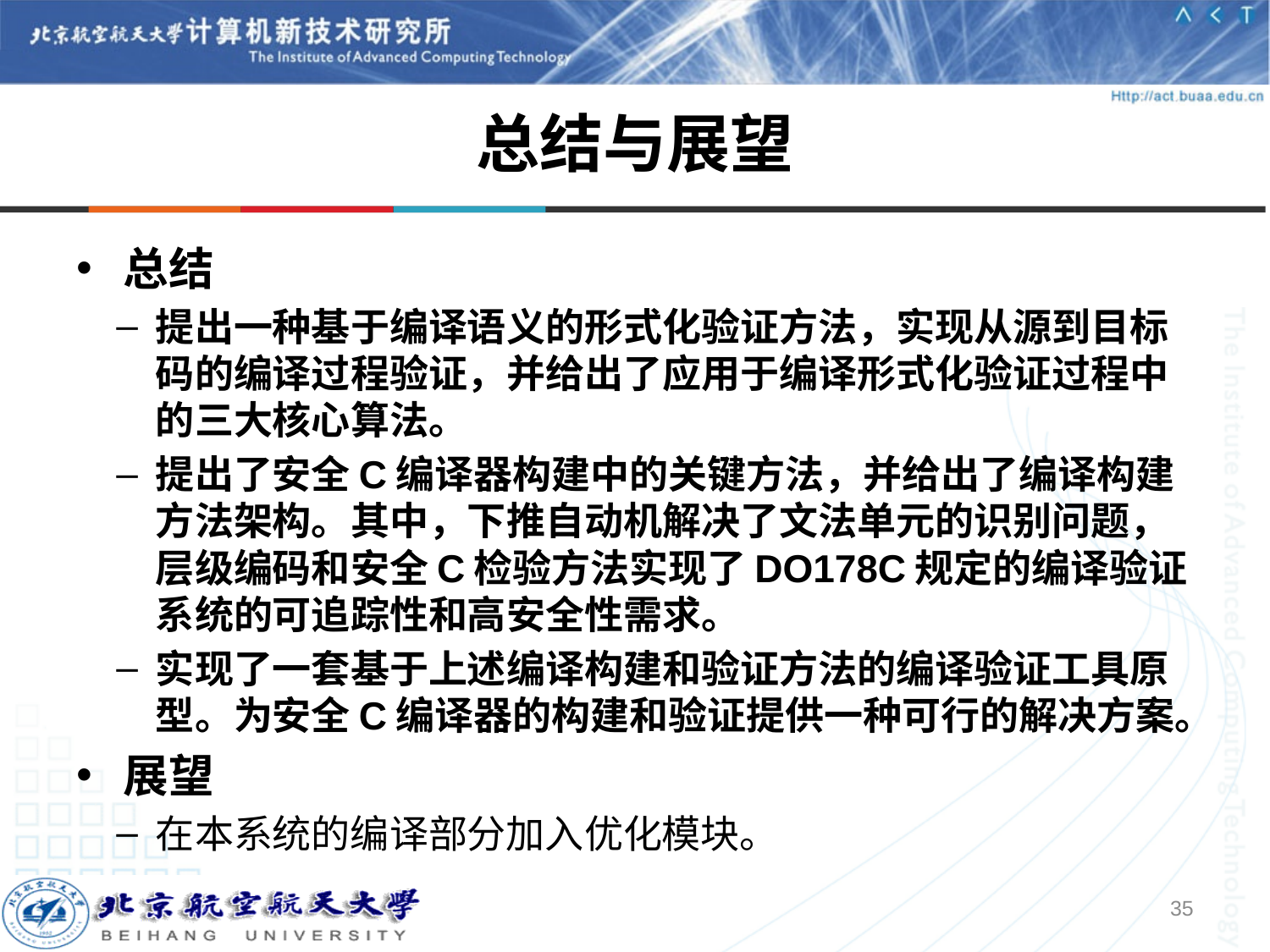

# 总结与展望
总结
提出一种基于编译语义的形式化验证方法，实现从源到目标码的编译过程验证，并给出了应用于编译形式化验证过程中的三大核心算法。
提出了安全C编译器构建中的关键方法，并给出了编译构建方法架构。其中，下推自动机解决了文法单元的识别问题，层级编码和安全C检验方法实现了DO178C规定的编译验证系统的可追踪性和高安全性需求。
实现了一套基于上述编译构建和验证方法的编译验证工具原型。为安全C编译器的构建和验证提供一种可行的解决方案。
展望
在本系统的编译部分加入优化模块。
35